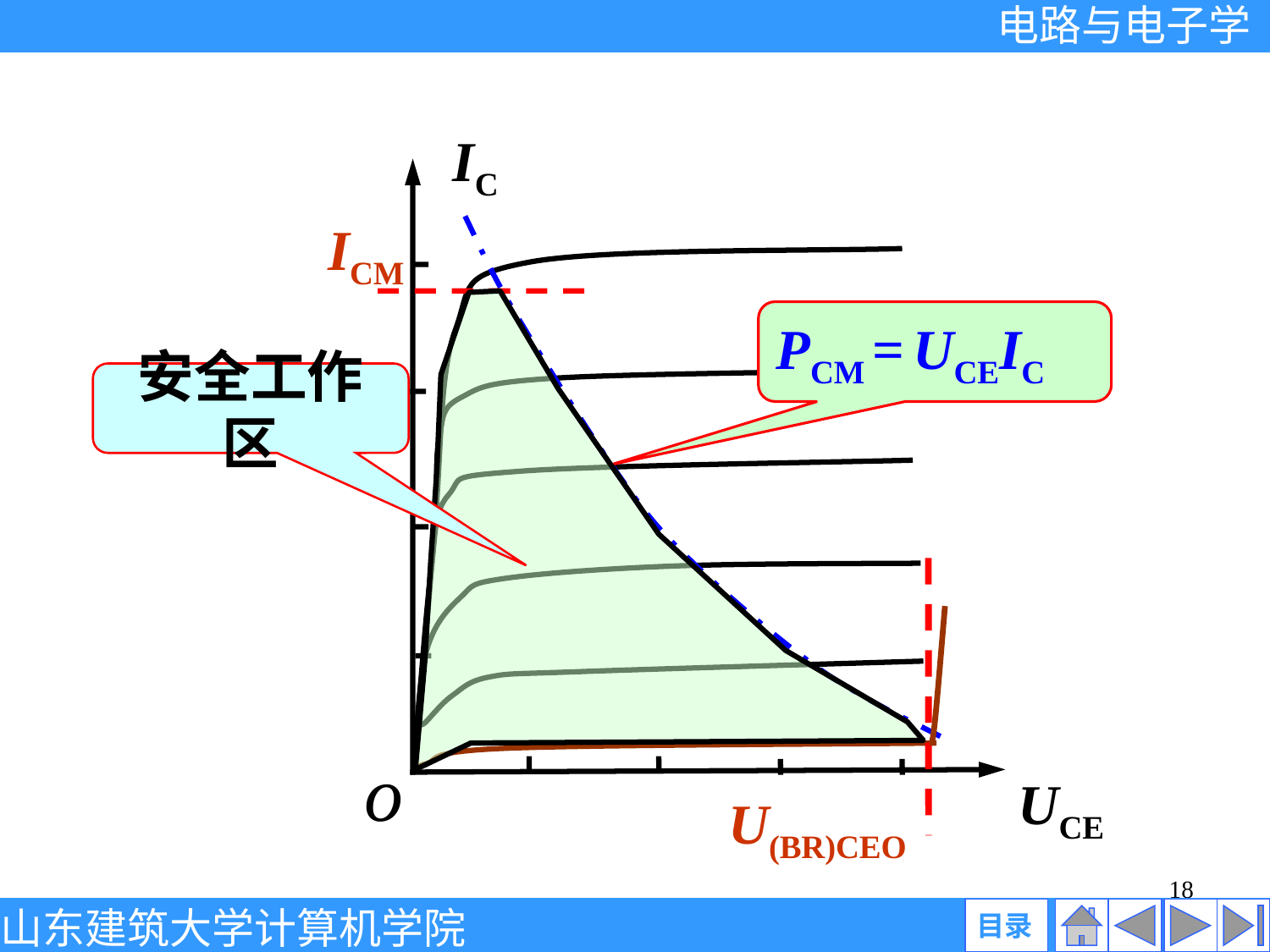

IC

UCE

ICM

PCM = UCEIC
安全工作区

U(BR)CEO

o